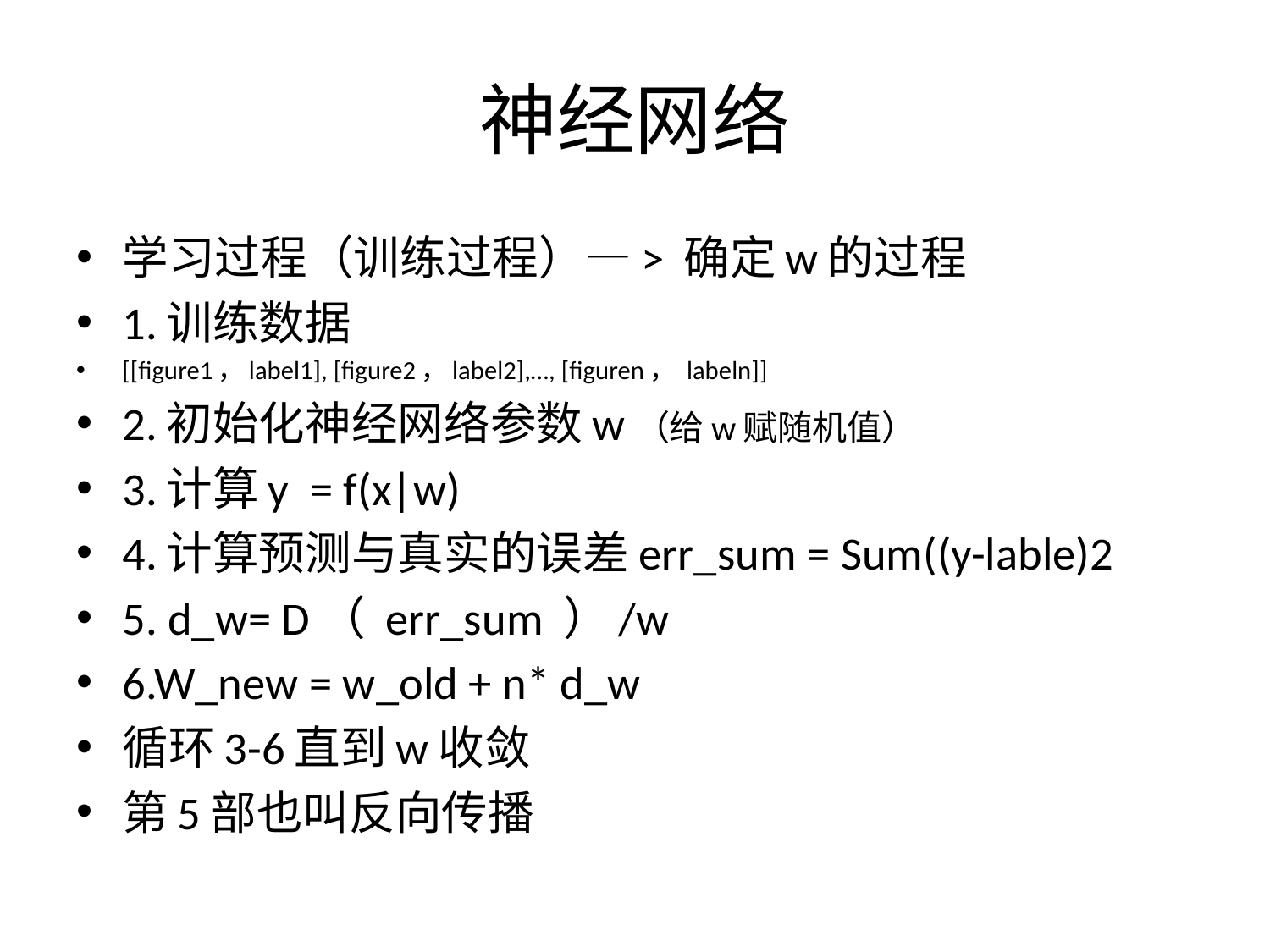

# 神经网络
学习过程（训练过程）—> 确定w的过程
1.训练数据
[[figure1，label1], [figure2，label2],…, [figuren， labeln]]
2.初始化神经网络参数w（给w赋随机值）
3.计算y  = f(x|w)
4.计算预测与真实的误差err_sum = Sum((y-lable)2
5. d_w= D（ err_sum ）/w
6.W_new = w_old + n* d_w
循环3-6直到w收敛
第5部也叫反向传播